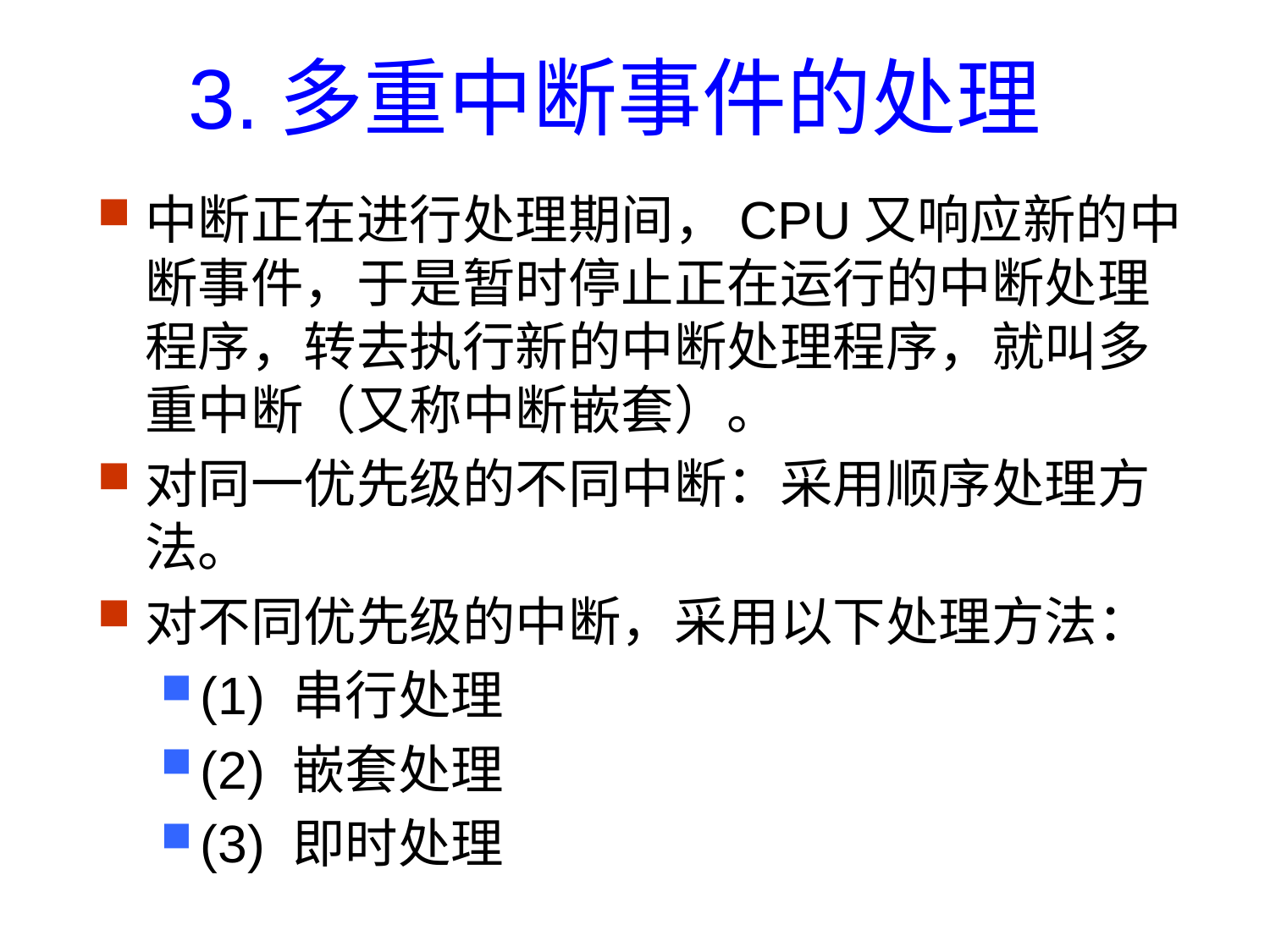

3.多重中断事件的处理
中断正在进行处理期间，CPU又响应新的中断事件，于是暂时停止正在运行的中断处理程序，转去执行新的中断处理程序，就叫多重中断（又称中断嵌套）。
对同一优先级的不同中断：采用顺序处理方法。
对不同优先级的中断，采用以下处理方法：
(1) 串行处理
(2) 嵌套处理
(3) 即时处理